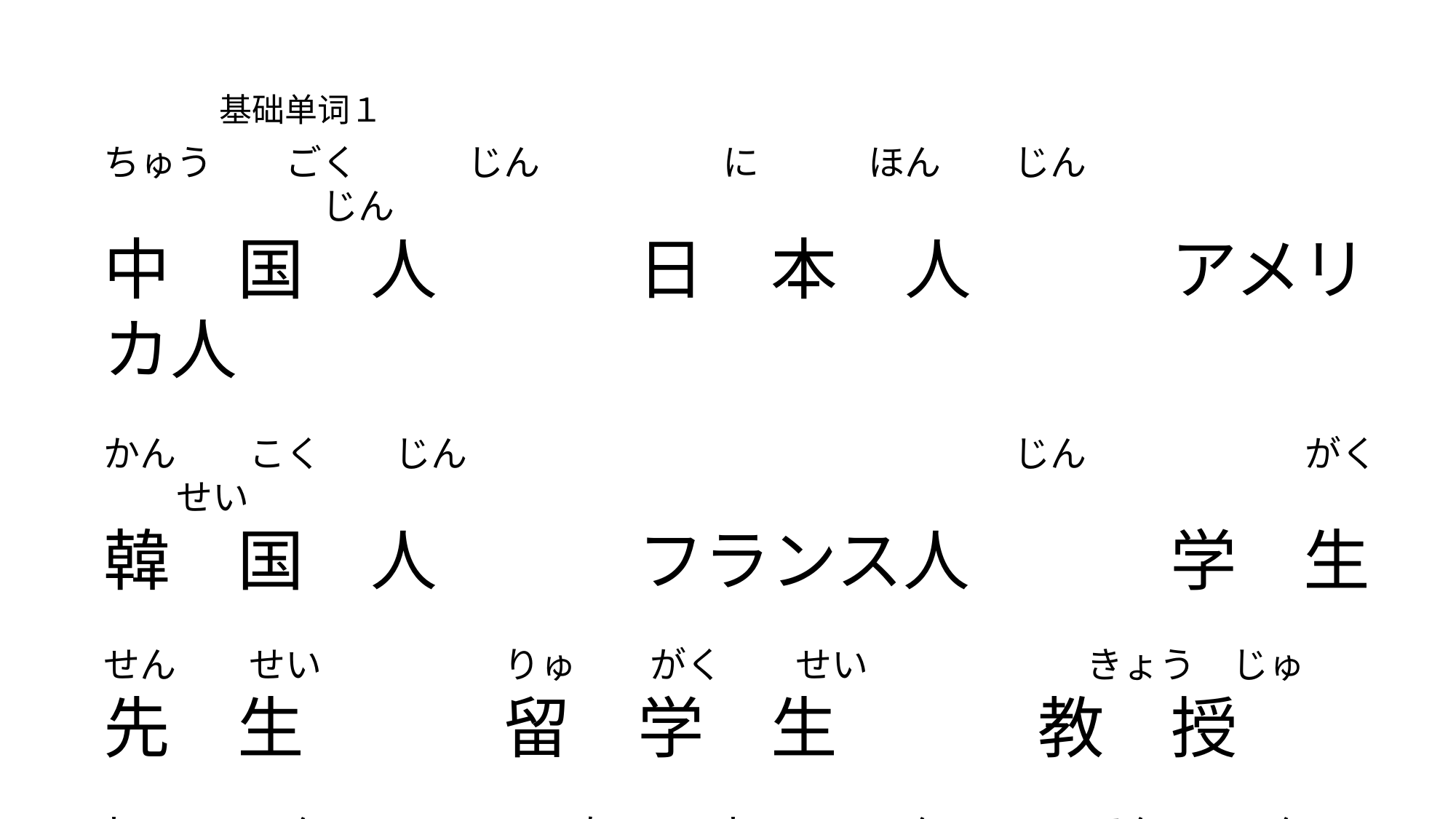

# 基础单词１
ちゅう　　ごく　　　じん　　　　　に　　　ほん　　じん　　　　　　　　　　　　　　じん
中　国　人　　　日　本　人　　　アメリカ人

かん　　こく　　じん　　　　　　　　　　　　　　　じん　　　　　　がく　　せい
韓　国　人　　　フランス人　　　学　生

せん　　せい　　　　　りゅ　　がく　　せい　　　　　　きょう　じゅ
先　生　　　留　学　生　　　教　授

しゃ　　いん　　　　　　　かい　　しゃ　　いん　　　　てん　　いん　　　けん　　しゅう　せい
社　員　　　　会　社　員　　店　員　　研　修　生